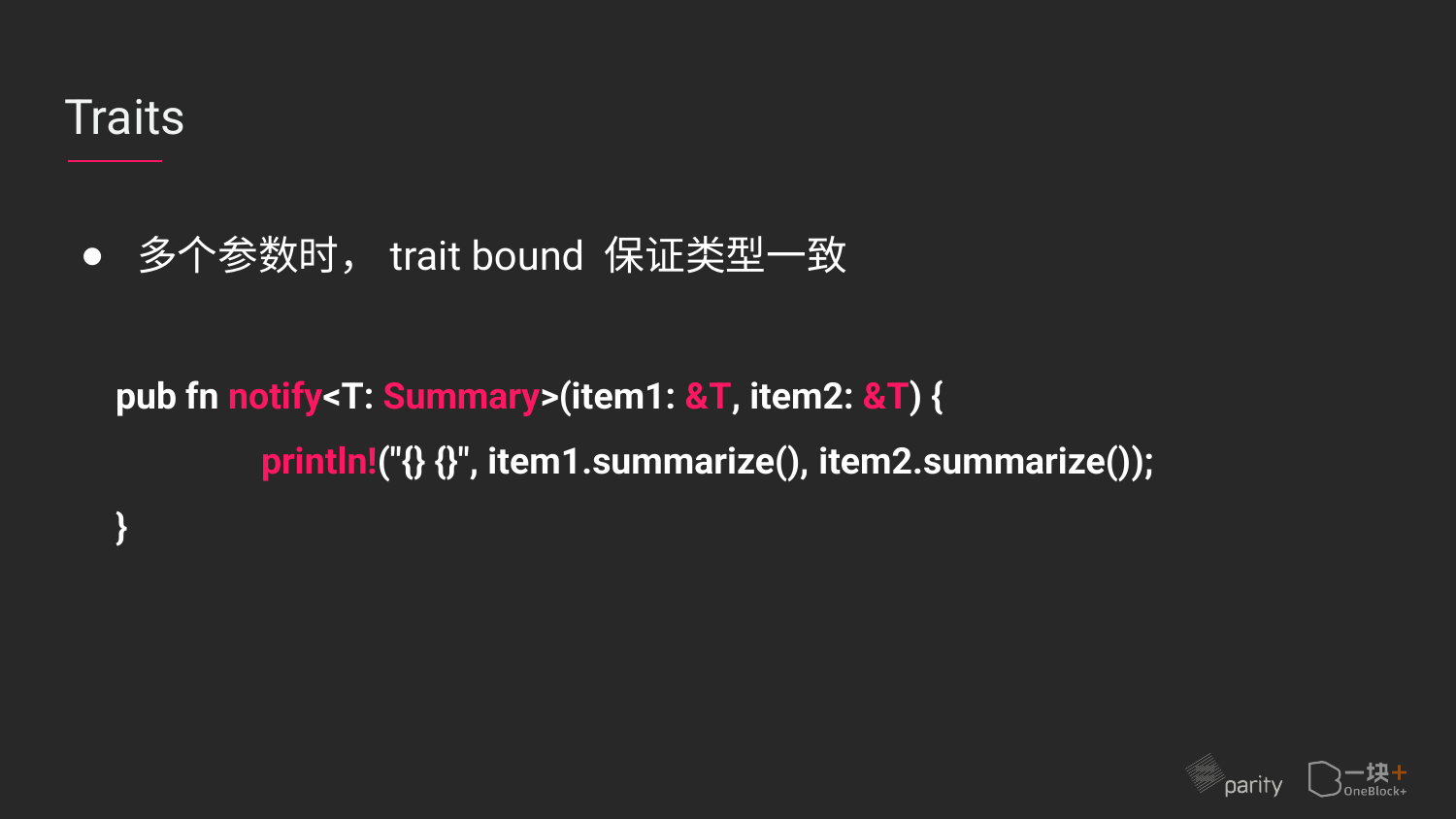

# Traits
多个参数时，trait bound 保证类型一致

pub fn notify<T: Summary>(item1: &T, item2: &T) {
    	println!("{} {}", item1.summarize(), item2.summarize());
}